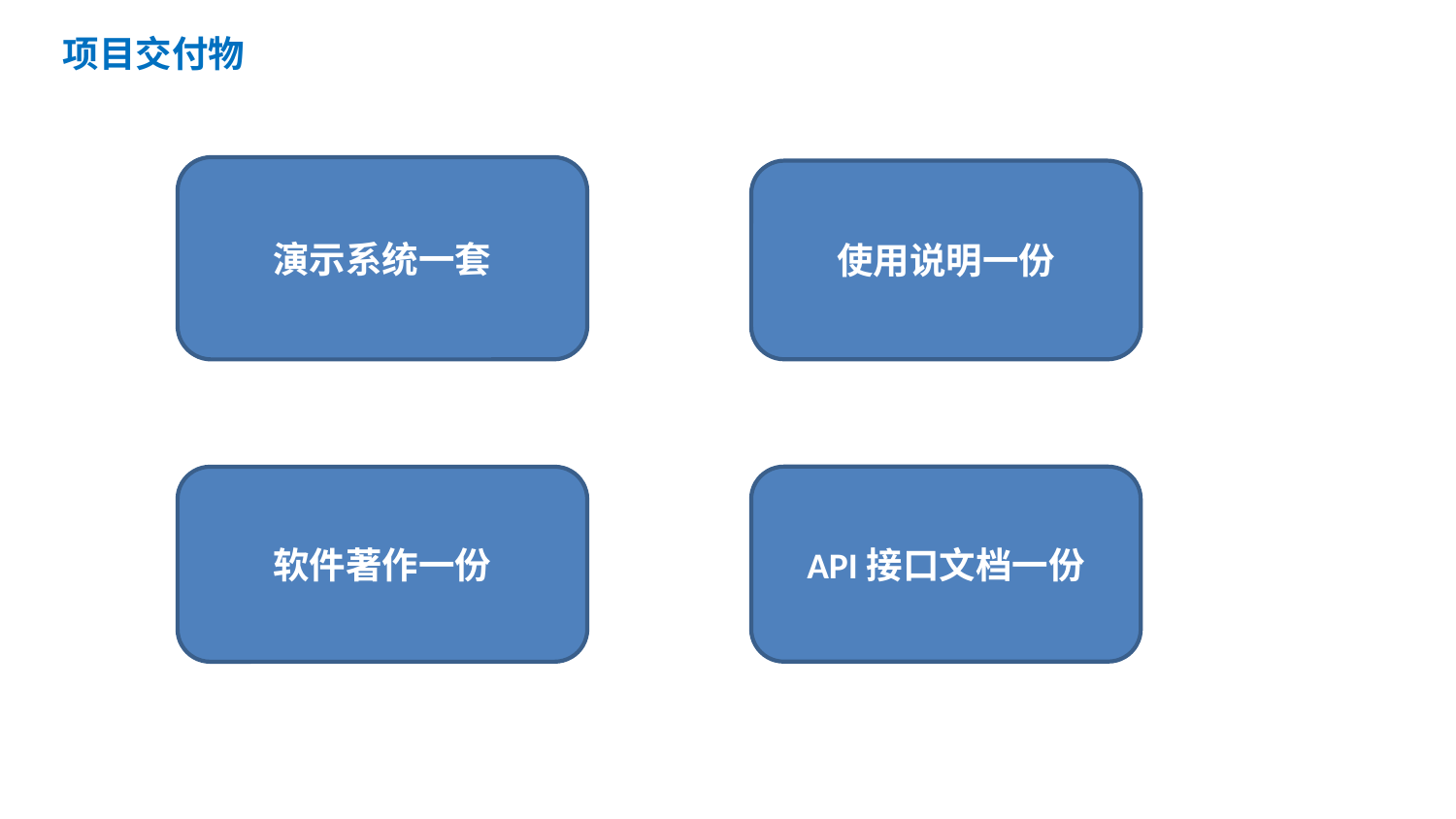

目 录
项目交付物
演示系统一套
使用说明一份
API接口文档一份
软件著作一份